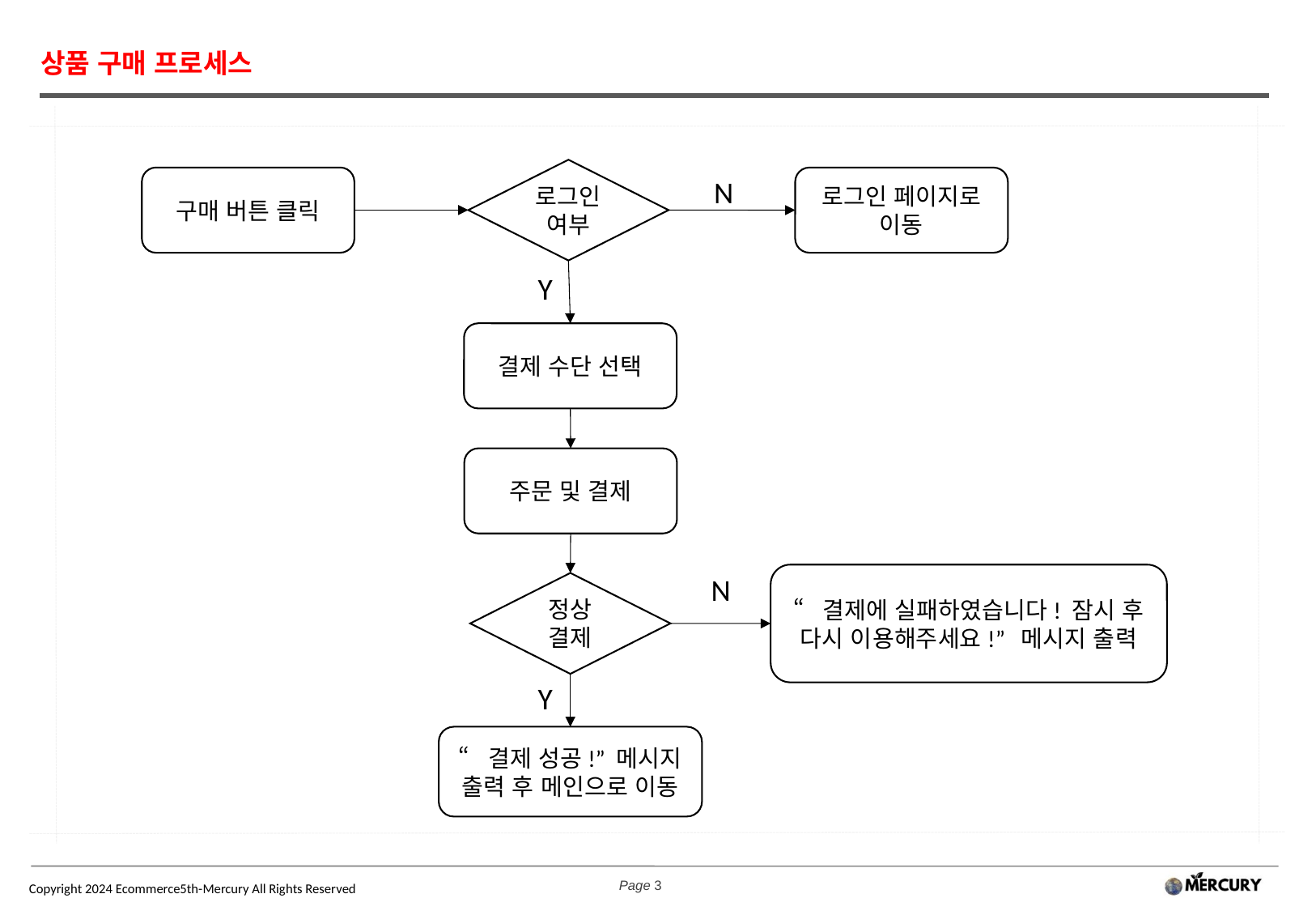

상품 구매 프로세스
로그인 여부
구매 버튼 클릭
N
로그인 페이지로 이동
Y
결제 수단 선택
주문 및 결제
N
“결제에 실패하였습니다! 잠시 후 다시 이용해주세요!”  메시지 출력
정상 결제
Y
“결제 성공!” 메시지 출력 후 메인으로 이동